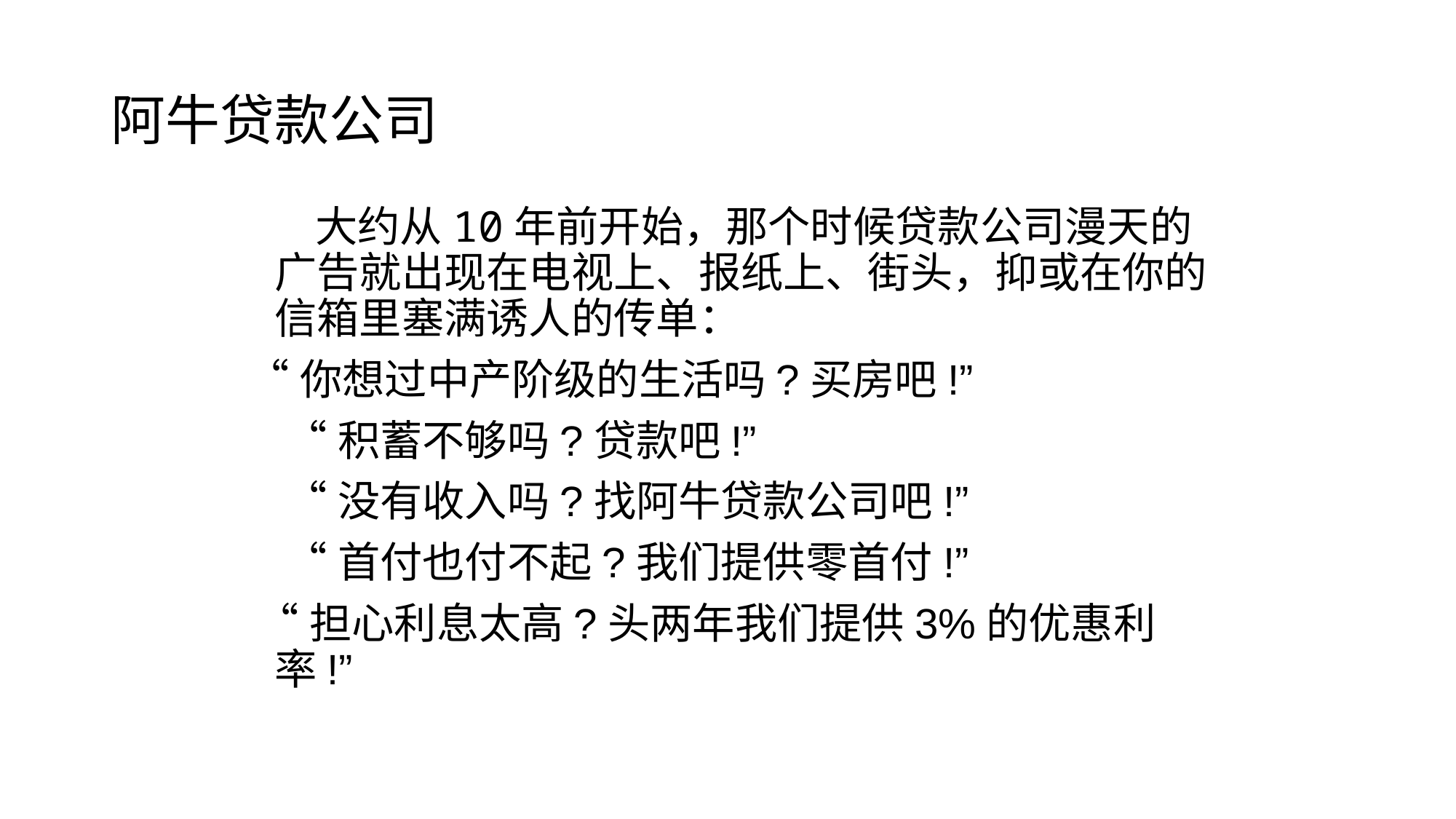

# 阿牛贷款公司
      大约从10年前开始，那个时候贷款公司漫天的广告就出现在电视上、报纸上、街头，抑或在你的信箱里塞满诱人的传单：
“你想过中产阶级的生活吗?买房吧!”
    “积蓄不够吗?贷款吧!”
    “没有收入吗?找阿牛贷款公司吧!”
    “首付也付不起?我们提供零首付!”
 “担心利息太高?头两年我们提供3%的优惠利率!”